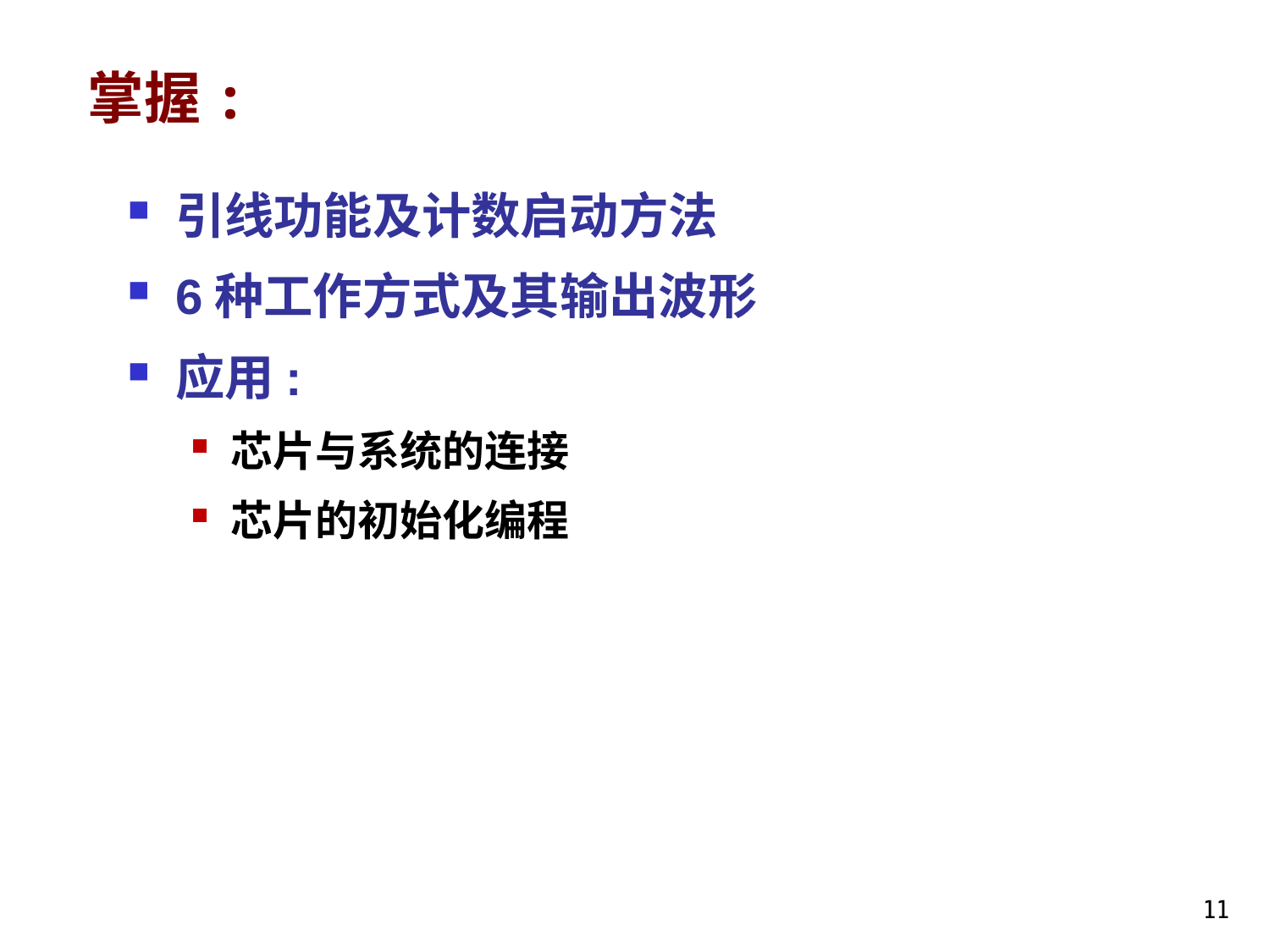

# 掌握:
引线功能及计数启动方法
6种工作方式及其输出波形
应用:
芯片与系统的连接
芯片的初始化编程
11